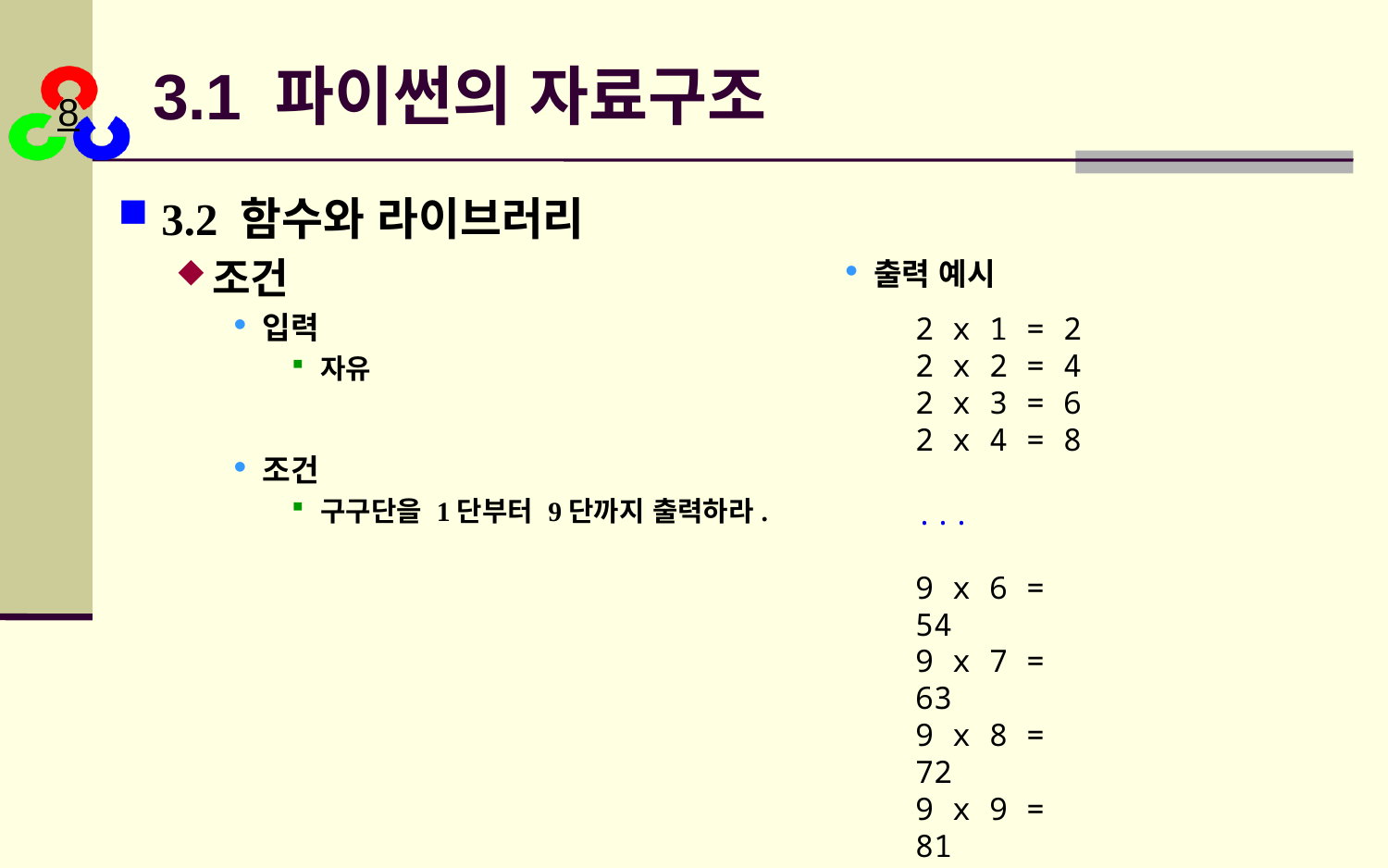

# 3.1 파이썬의 자료구조
3.2 함수와 라이브러리
조건
입력
자유

조건
구구단을 1단부터 9단까지 출력하라.
출력 예시

2 x 1 = 2
2 x 2 = 4
2 x 3 = 6
2 x 4 = 8

...

9 x 6 = 54
9 x 7 = 63
9 x 8 = 72
9 x 9 = 81